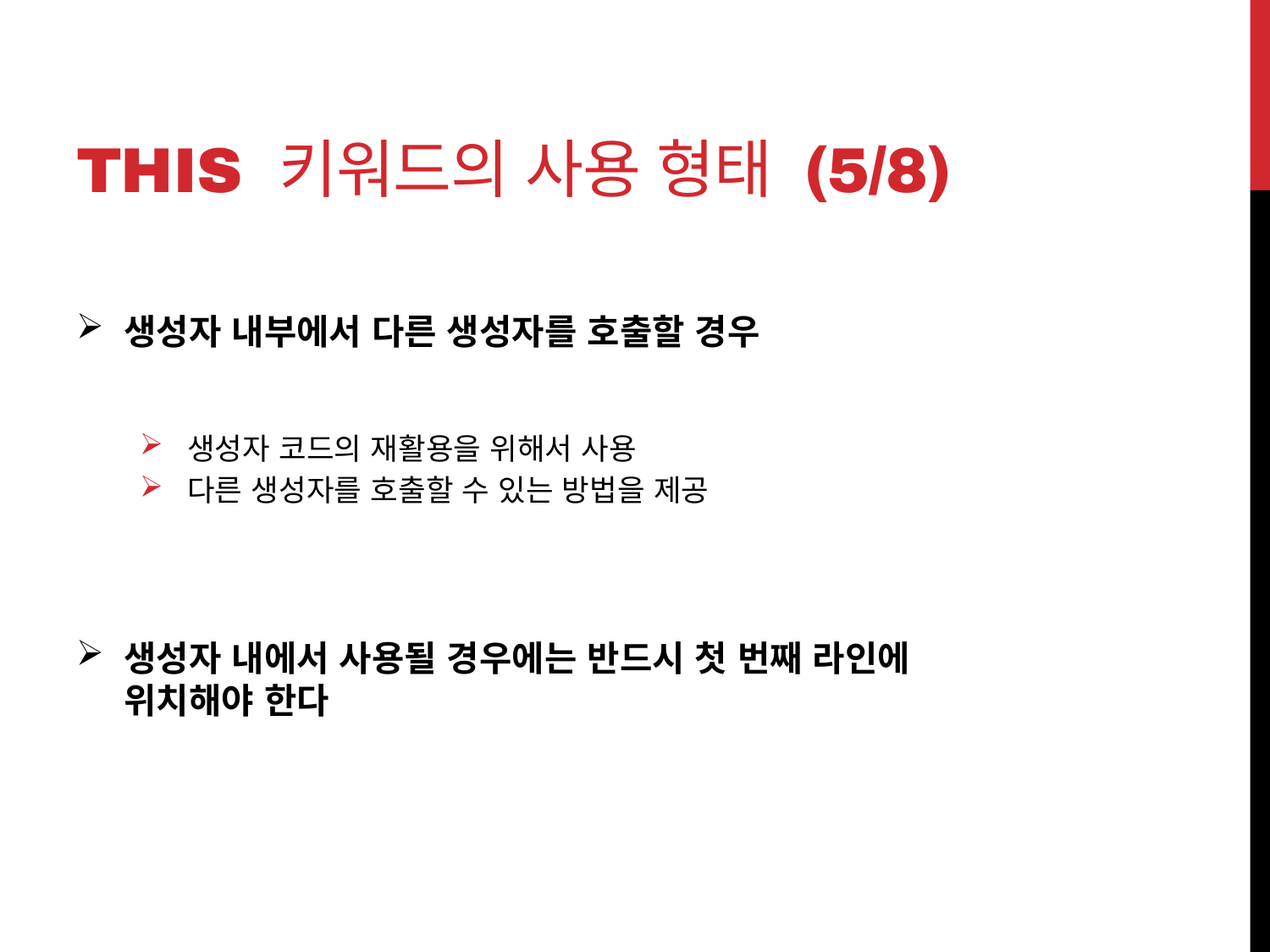

# This 키워드의 사용 형태 (5/8)

생성자 내부에서 다른 생성자를 호출할 경우

생성자 코드의 재활용을 위해서 사용
다른 생성자를 호출할 수 있는 방법을 제공

생성자 내에서 사용될 경우에는 반드시 첫 번째 라인에
위치해야 한다